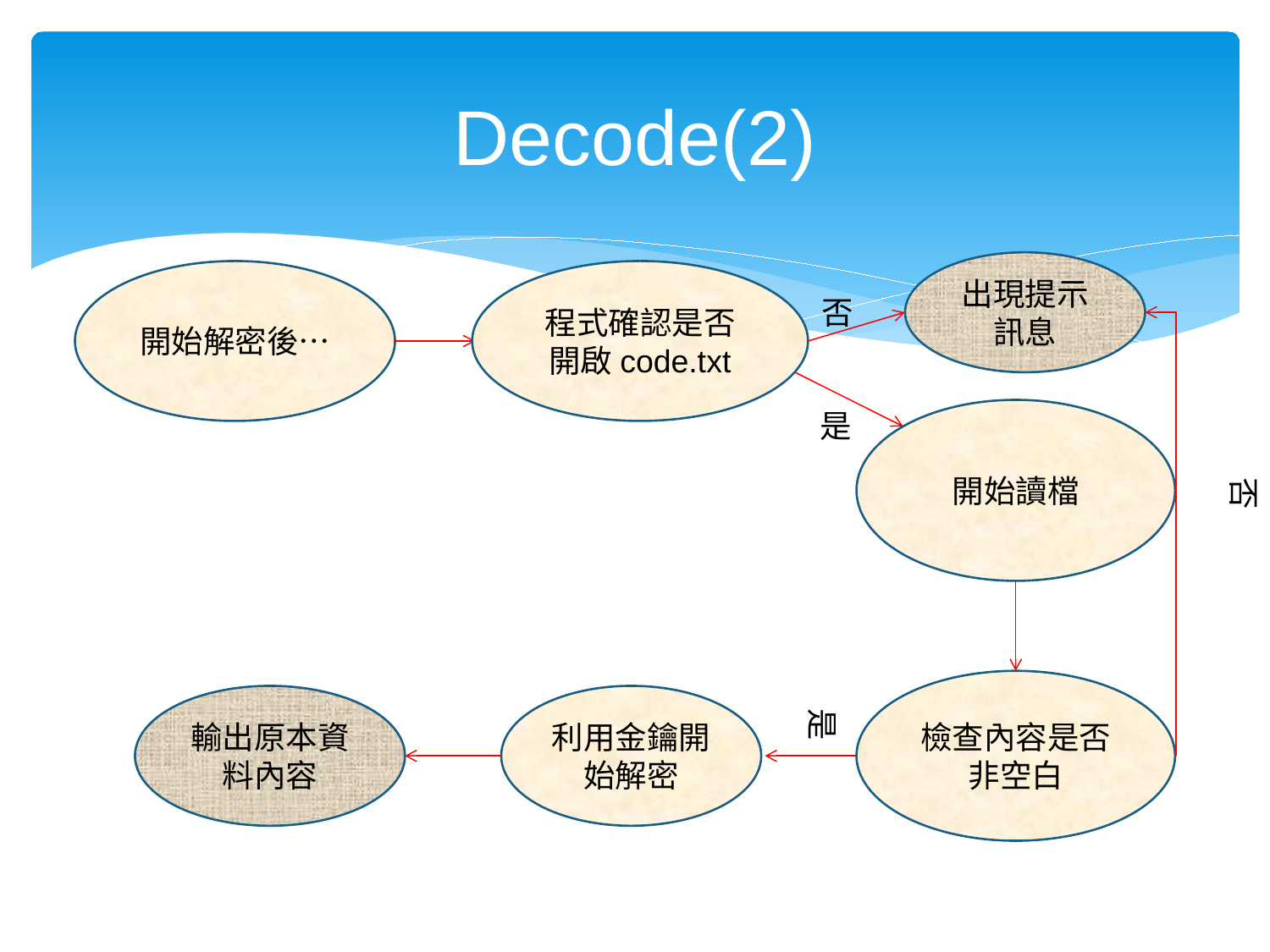

# Decode(2)
出現提示訊息
開始解密後…
程式確認是否開啟code.txt
否
是
開始讀檔
否
檢查內容是否非空白
輸出原本資料內容
利用金鑰開始解密
是